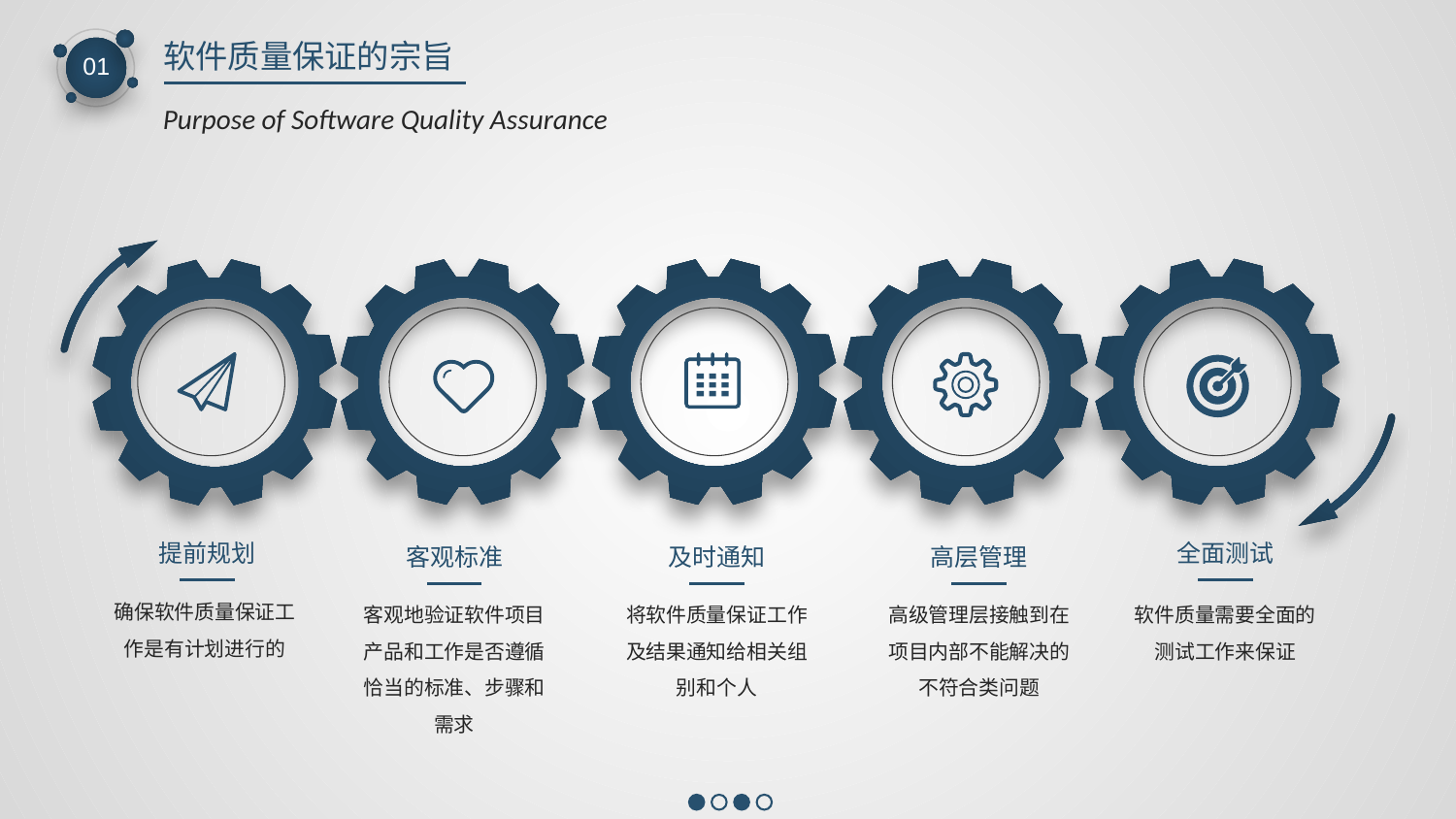

软件质量保证的宗旨
01
Purpose of Software Quality Assurance

提前规划
全面测试
客观标准
及时通知
高层管理
确保软件质量保证工作是有计划进行的
软件质量需要全面的测试工作来保证
客观地验证软件项目产品和工作是否遵循恰当的标准、步骤和需求
将软件质量保证工作及结果通知给相关组别和个人
高级管理层接触到在项目内部不能解决的不符合类问题